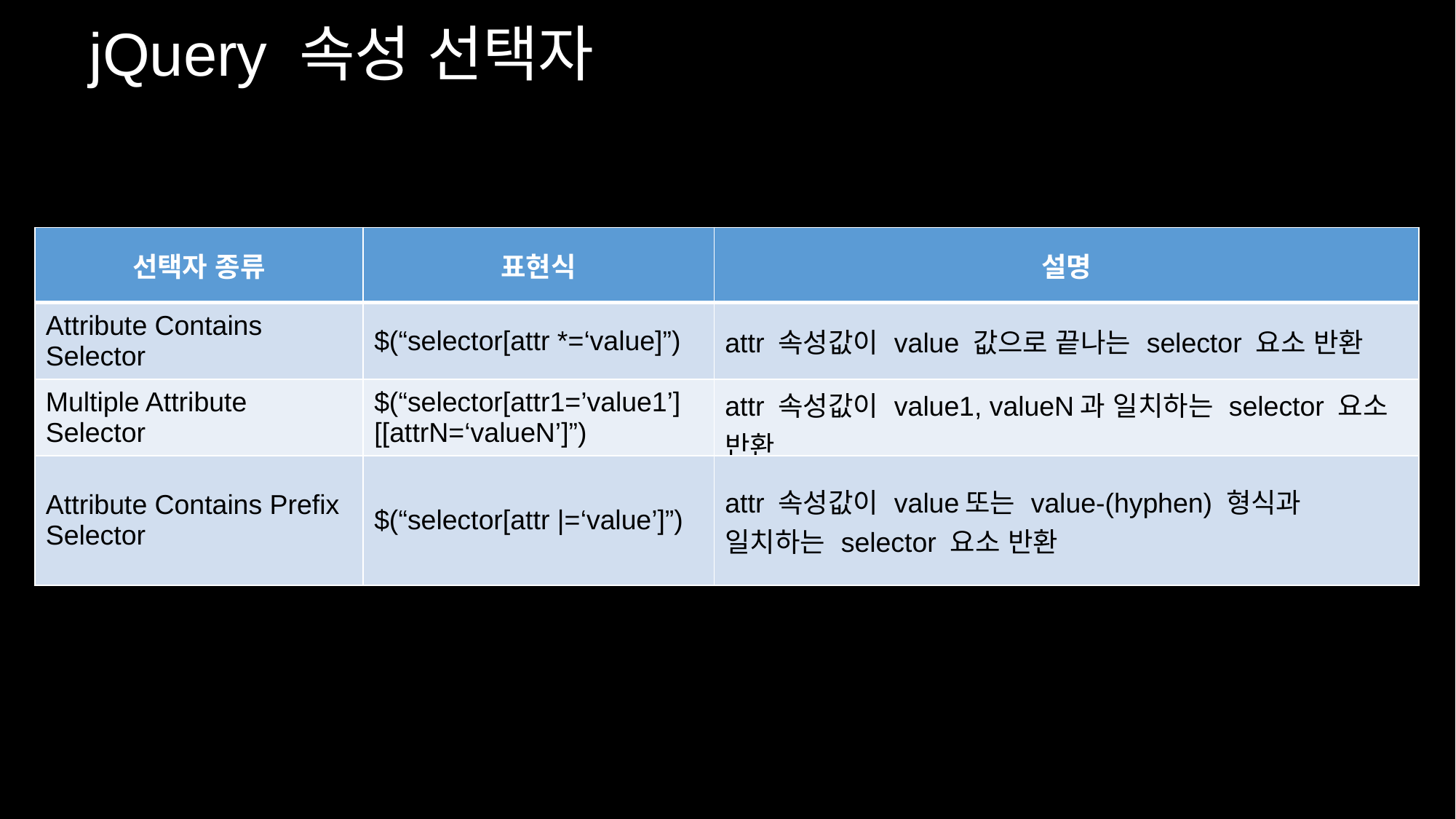

jQuery 속성 선택자
| 선택자 종류 | 표현식 | 설명 |
| --- | --- | --- |
| Attribute Contains Selector | $(“selector[attr \*=‘value]”) | attr 속성값이 value 값으로 끝나는 selector 요소 반환 |
| Multiple Attribute Selector | $(“selector[attr1=’value1’][[attrN=‘valueN’]”) | attr 속성값이 value1, valueN과 일치하는 selector 요소 반환 |
| Attribute Contains Prefix Selector | $(“selector[attr |=‘value’]”) | attr 속성값이 value또는 value-(hyphen) 형식과 일치하는 selector 요소 반환 |